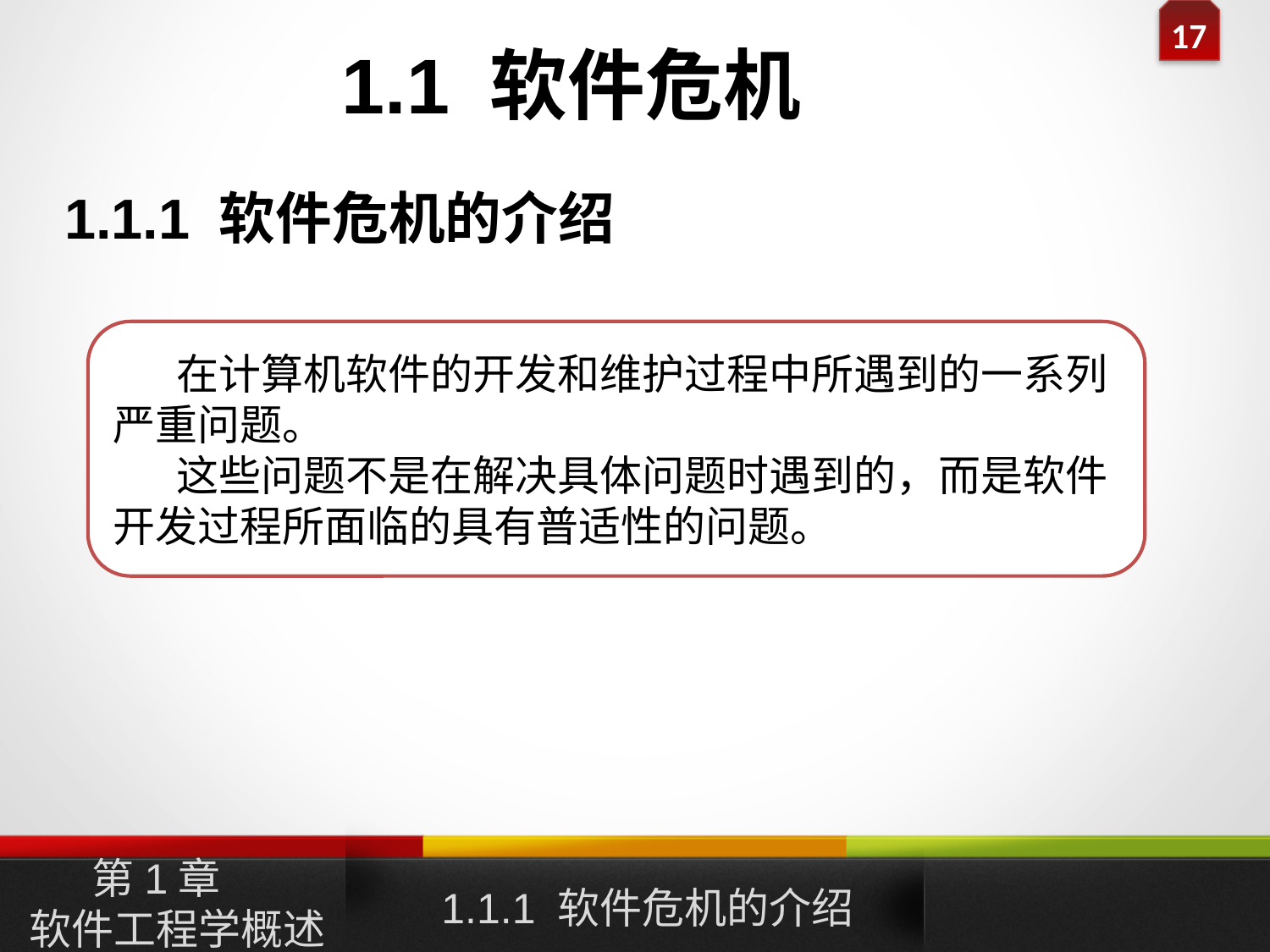

1.1 软件危机
1.1.1 软件危机的介绍
在计算机软件的开发和维护过程中所遇到的一系列严重问题。
这些问题不是在解决具体问题时遇到的，而是软件开发过程所面临的具有普适性的问题。
1.1.1 软件危机的介绍